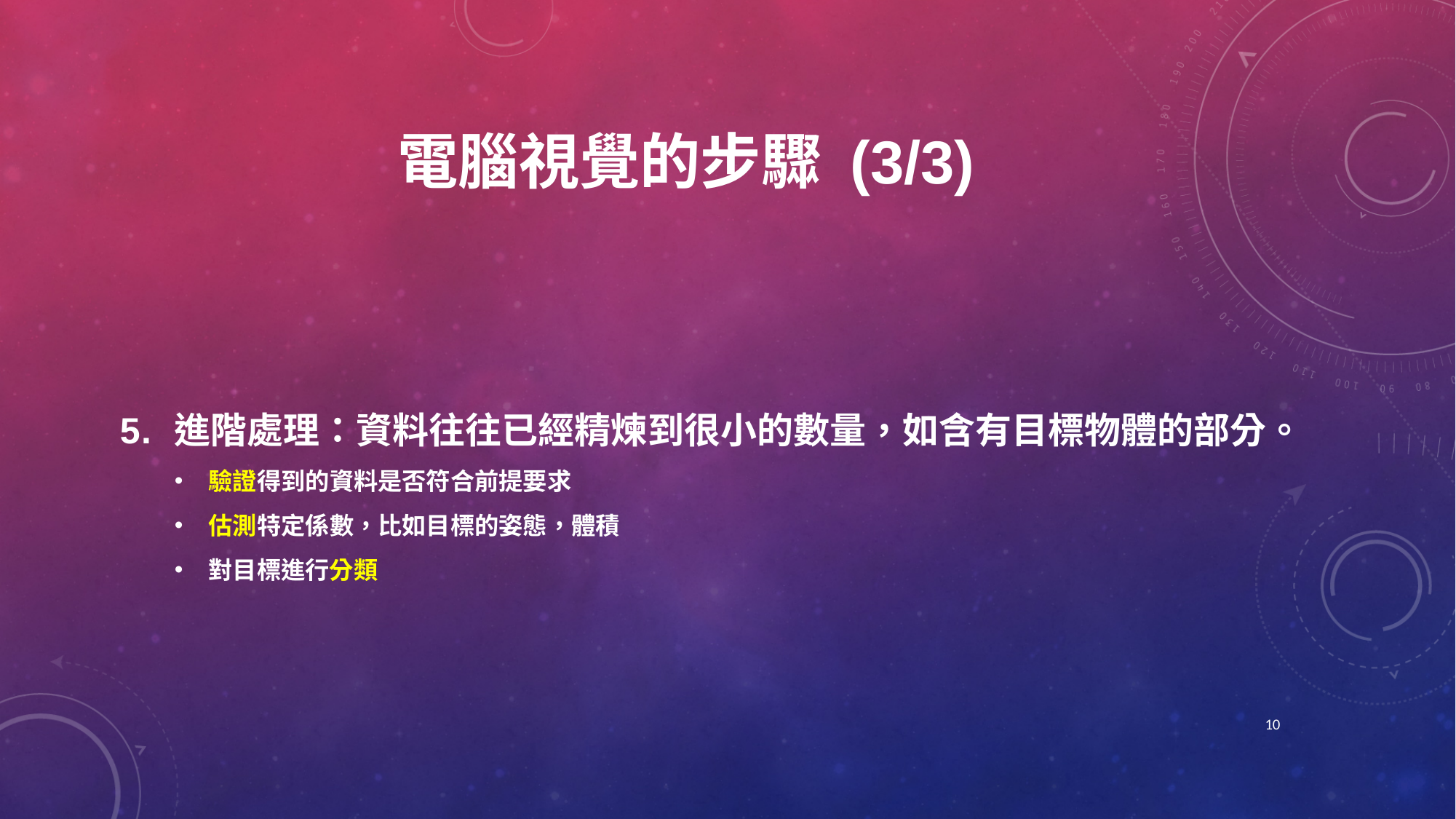

# 電腦視覺的步驟 (3/3)
進階處理：資料往往已經精煉到很小的數量，如含有目標物體的部分。
驗證得到的資料是否符合前提要求
估測特定係數，比如目標的姿態，體積
對目標進行分類
10